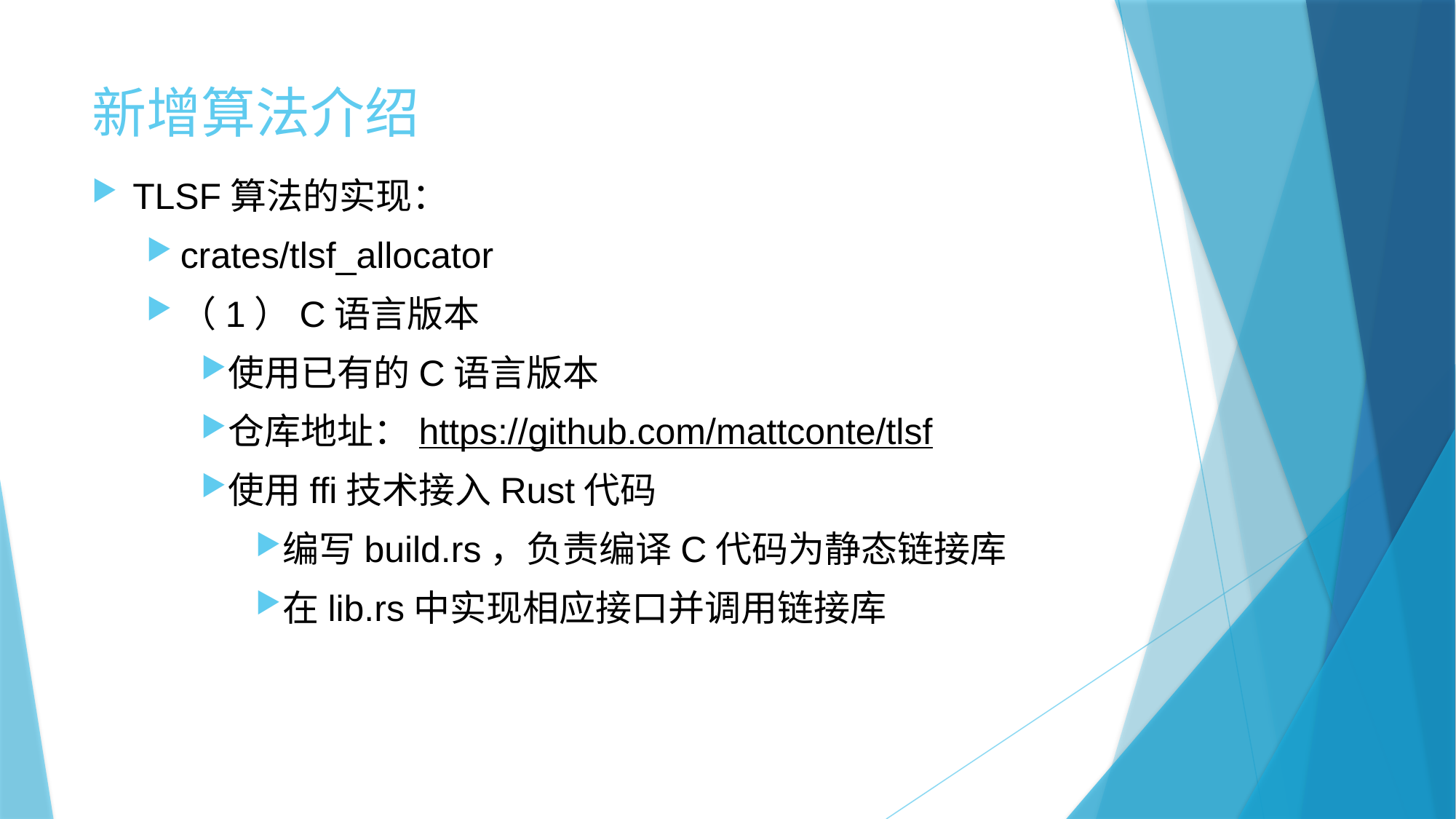

# 新增算法介绍
TLSF算法的实现：
crates/tlsf_allocator
（1）C语言版本
使用已有的C语言版本
仓库地址：https://github.com/mattconte/tlsf
使用ffi技术接入Rust代码
编写build.rs，负责编译C代码为静态链接库
在lib.rs中实现相应接口并调用链接库